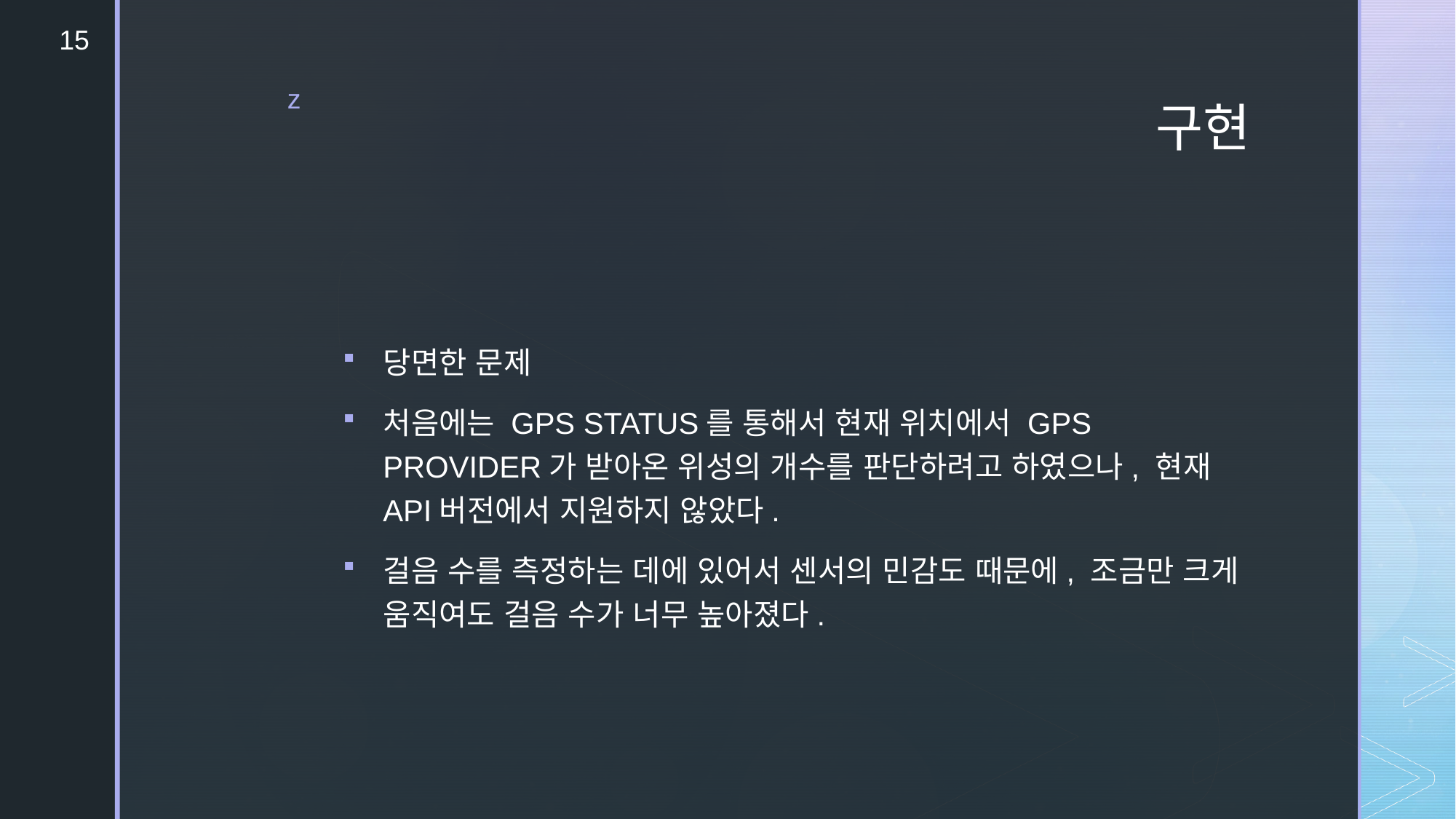

15
# 구현
당면한 문제
처음에는 GPS STATUS를 통해서 현재 위치에서 GPS PROVIDER가 받아온 위성의 개수를 판단하려고 하였으나, 현재 API버전에서 지원하지 않았다.
걸음 수를 측정하는 데에 있어서 센서의 민감도 때문에, 조금만 크게 움직여도 걸음 수가 너무 높아졌다.